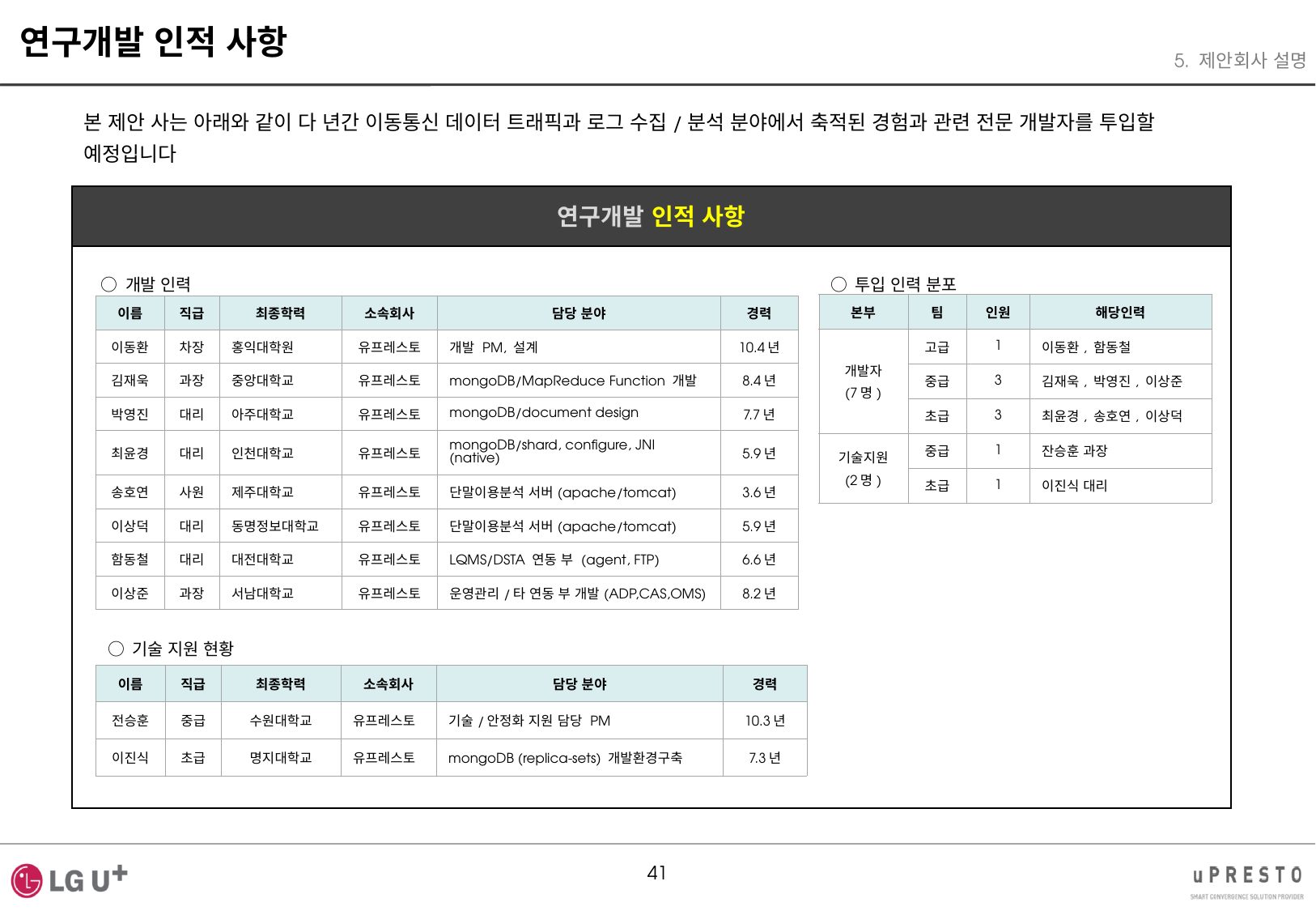

연구개발 인적 사항
5. 제안회사 설명
본 제안 사는 아래와 같이 다 년간 이동통신 데이터 트래픽과 로그 수집/분석 분야에서 축적된 경험과 관련 전문 개발자를 투입할 예정입니다
연구개발 인적 사항

○ 개발 인력
○ 투입 인력 분포
| 본부 | 팀 | 인원 | 해당인력 |
| --- | --- | --- | --- |
| 개발자 (7명) | 고급 | 1 | 이동환, 함동철 |
|  | 중급 | 3 | 김재욱, 박영진, 이상준 |
|  | 초급 | 3 | 최윤경, 송호연, 이상덕 |
| 기술지원 (2명) | 중급 | 1 | 잔승훈 과장 |
|  | 초급 | 1 | 이진식 대리 |
| 이름 | 직급 | 최종학력 | 소속회사 | 담당 분야 | 경력 |
| --- | --- | --- | --- | --- | --- |
| 이동환 | 차장 | 홍익대학원 | 유프레스토 | 개발 PM, 설계 | 10.4년 |
| 김재욱 | 과장 | 중앙대학교 | 유프레스토 | mongoDB/MapReduce Function 개발 | 8.4년 |
| 박영진 | 대리 | 아주대학교 | 유프레스토 | mongoDB/document design | 7.7년 |
| 최윤경 | 대리 | 인천대학교 | 유프레스토 | mongoDB/shard, configure, JNI (native) | 5.9년 |
| 송호연 | 사원 | 제주대학교 | 유프레스토 | 단말이용분석 서버(apache/tomcat) | 3.6년 |
| 이상덕 | 대리 | 동명정보대학교 | 유프레스토 | 단말이용분석 서버(apache/tomcat) | 5.9년 |
| 함동철 | 대리 | 대전대학교 | 유프레스토 | LQMS/DSTA 연동 부 (agent, FTP) | 6.6년 |
| 이상준 | 과장 | 서남대학교 | 유프레스토 | 운영관리/타 연동 부 개발(ADP,CAS,OMS) | 8.2년 |
○ 기술 지원 현황
| 이름 | 직급 | 최종학력 | 소속회사 | 담당 분야 | 경력 |
| --- | --- | --- | --- | --- | --- |
| 전승훈 | 중급 | 수원대학교 | 유프레스토 | 기술/안정화 지원 담당 PM | 10.3년 |
| 이진식 | 초급 | 명지대학교 | 유프레스토 | mongoDB (replica-sets) 개발환경구축 | 7.3년 |